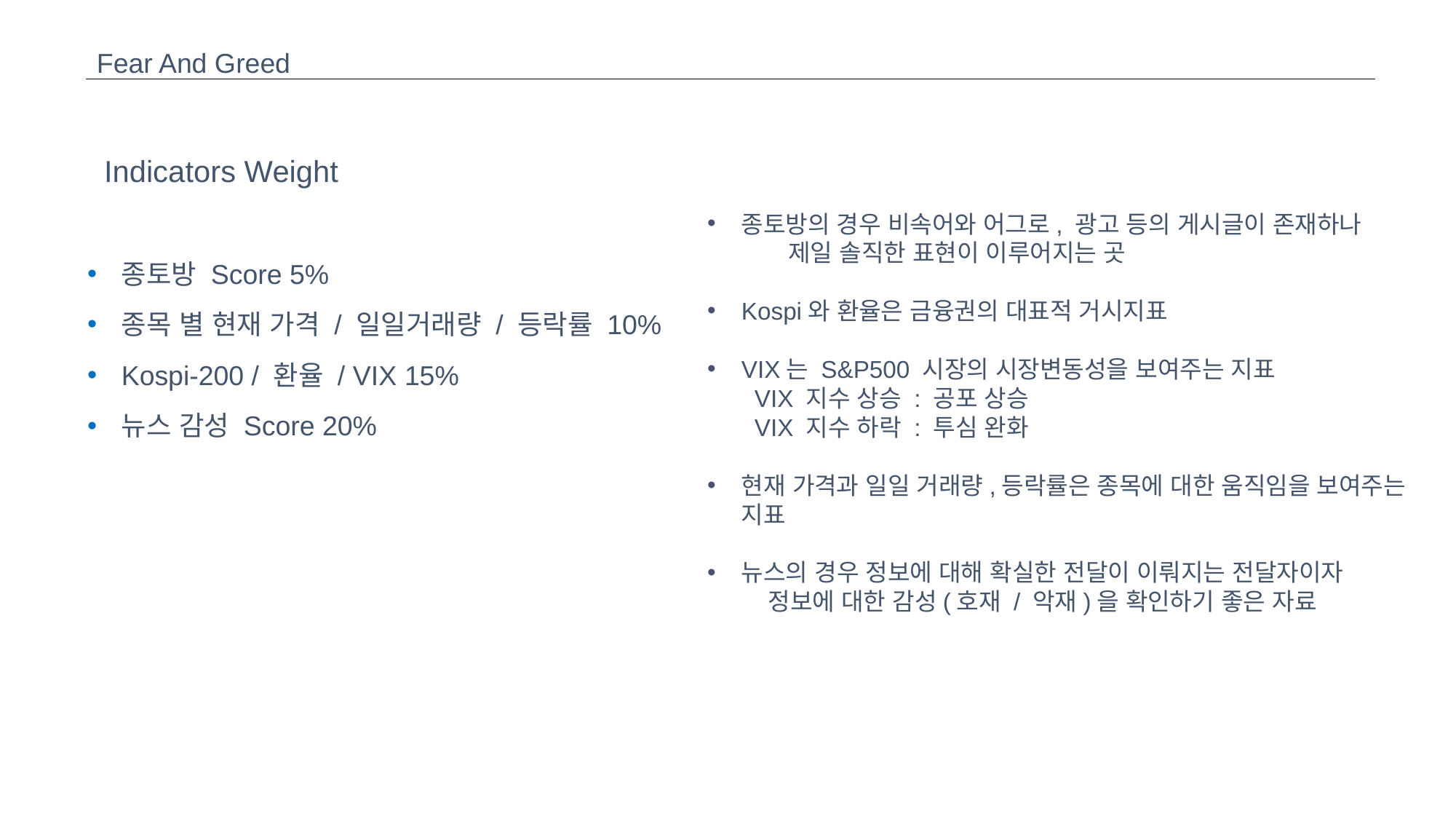

Fear And Greed
  Indicators Weight

종토방 Score 5%
종목 별 현재 가격 / 일일거래량 / 등락률 10%
Kospi-200 / 환율 / VIX 15%
뉴스 감성 Score 20%

종토방의 경우 비속어와 어그로, 광고 등의 게시글이 존재하나                 제일 솔직한 표현이 이루어지는 곳

Kospi와 환율은 금융권의 대표적 거시지표

VIX는 S&P500 시장의 시장변동성을 보여주는 지표
       VIX 지수 상승 : 공포 상승
       VIX 지수 하락 : 투심 완화

현재 가격과 일일 거래량,등락률은 종목에 대한 움직임을 보여주는 지표

뉴스의 경우 정보에 대해 확실한 전달이 이뤄지는 전달자이자                 정보에 대한 감성(호재 / 악재)을 확인하기 좋은 자료